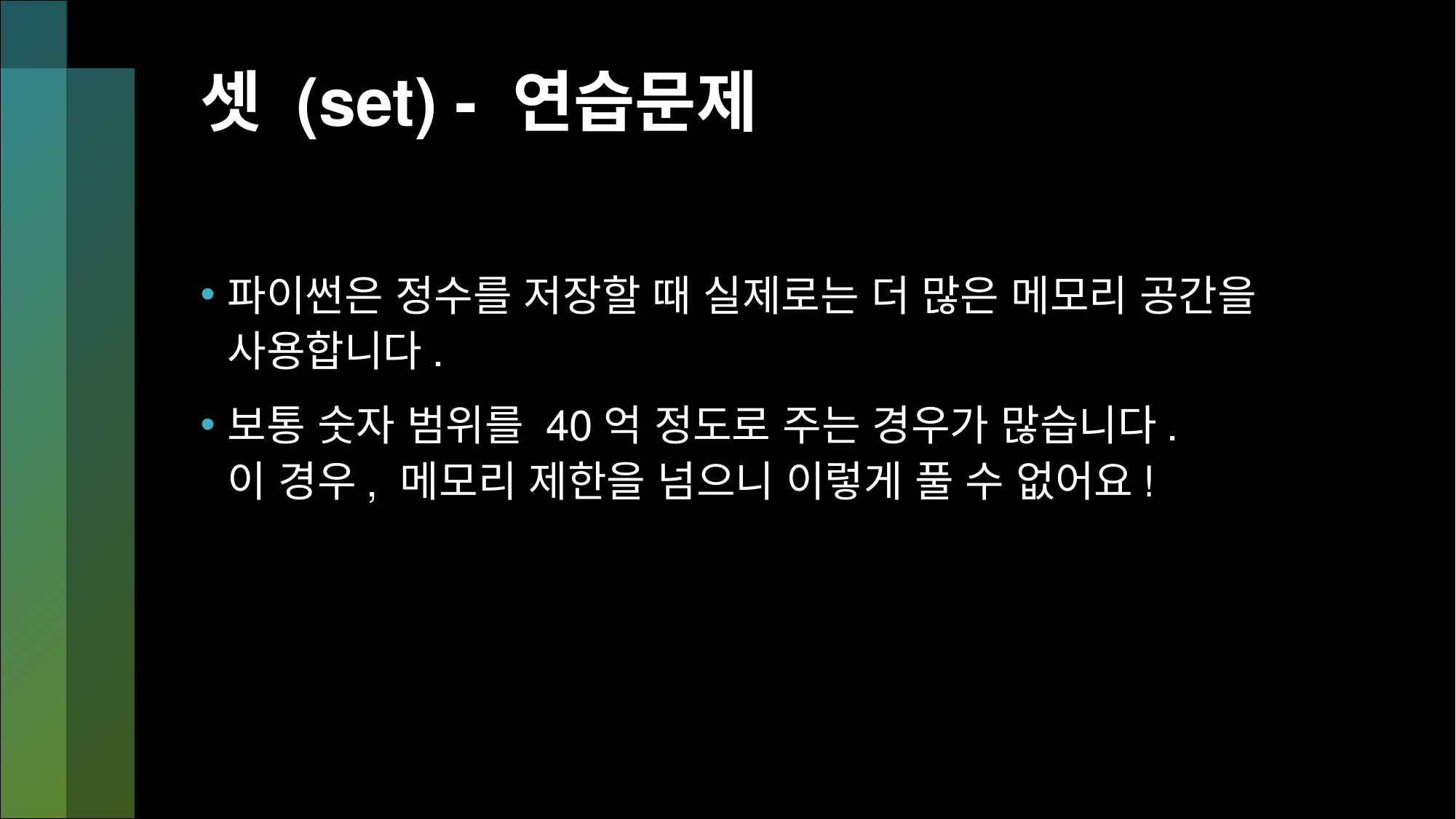

# 셋 (set) - 연습문제
파이썬은 정수를 저장할 때 실제로는 더 많은 메모리 공간을 사용합니다.
보통 숫자 범위를 40억 정도로 주는 경우가 많습니다.
이 경우, 메모리 제한을 넘으니 이렇게 풀 수 없어요!